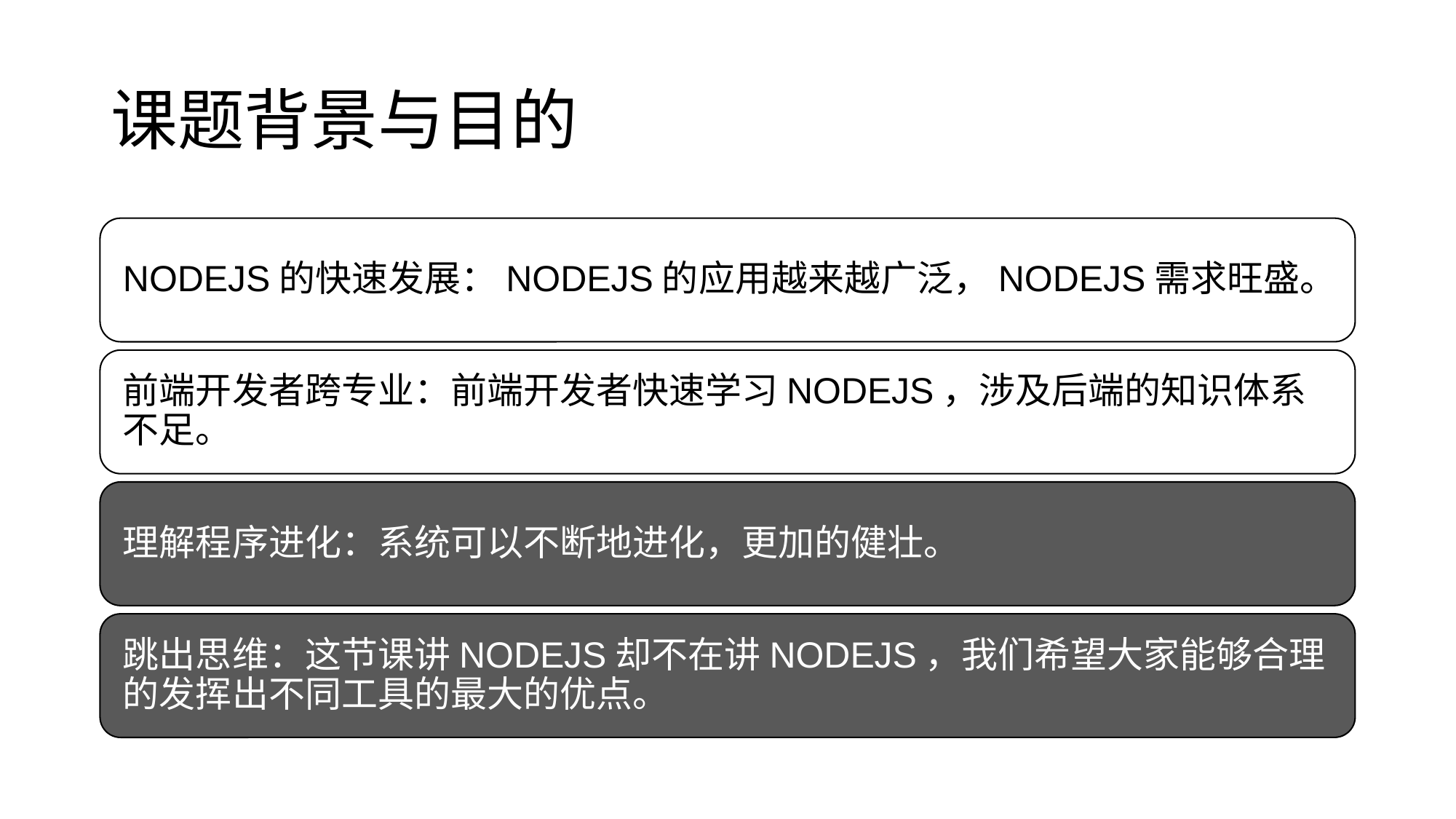

# 课题背景与目的
NODEJS的快速发展：NODEJS的应用越来越广泛，NODEJS需求旺盛。
前端开发者跨专业：前端开发者快速学习NODEJS，涉及后端的知识体系不足。
理解程序进化：系统可以不断地进化，更加的健壮。
跳出思维：这节课讲NODEJS却不在讲NODEJS，我们希望大家能够合理的发挥出不同工具的最大的优点。